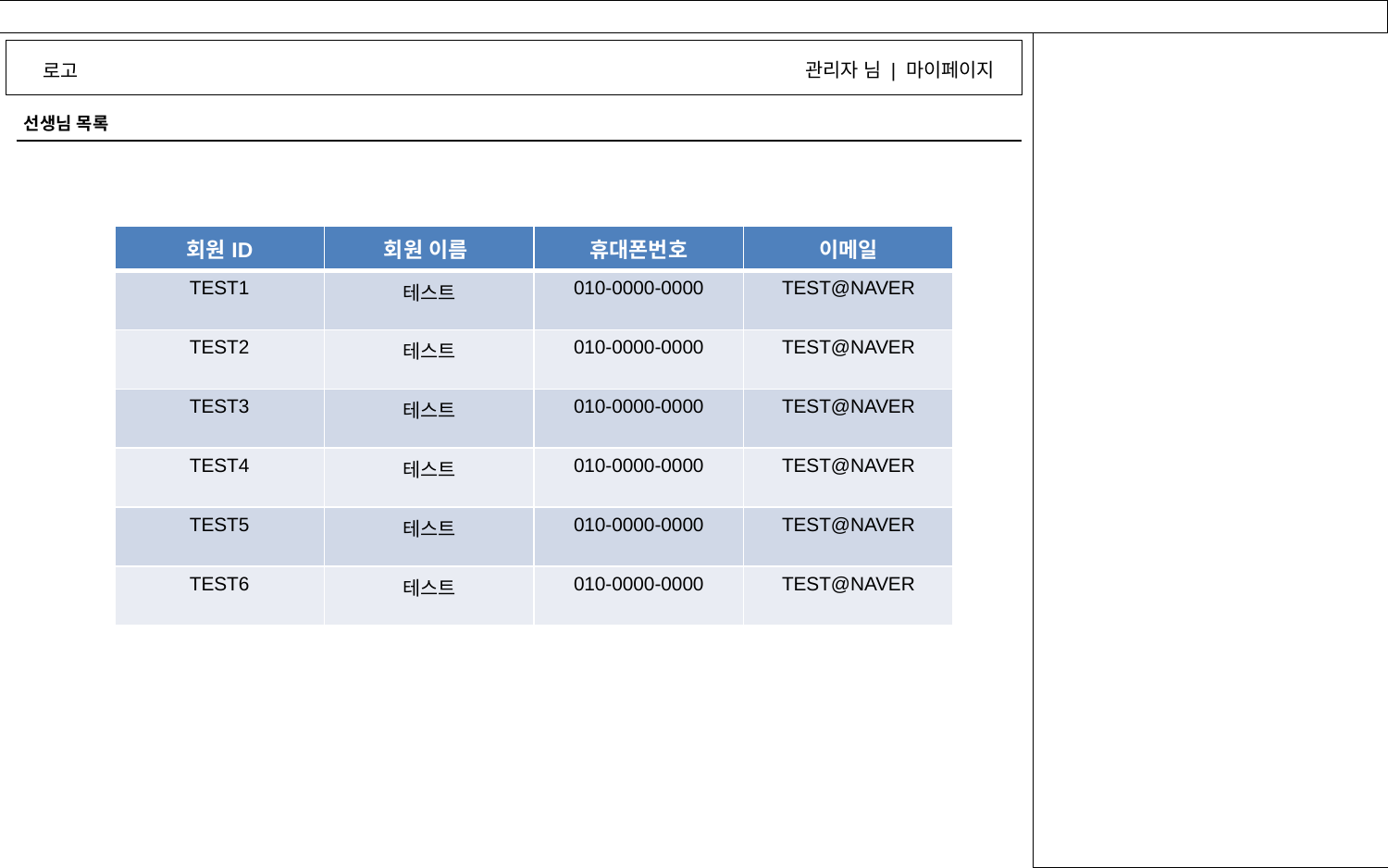

관리자 님 | 마이페이지
로고
선생님 목록
| 회원ID | 회원 이름 | 휴대폰번호 | 이메일 |
| --- | --- | --- | --- |
| TEST1 | 테스트 | 010-0000-0000 | TEST@NAVER |
| TEST2 | 테스트 | 010-0000-0000 | TEST@NAVER |
| TEST3 | 테스트 | 010-0000-0000 | TEST@NAVER |
| TEST4 | 테스트 | 010-0000-0000 | TEST@NAVER |
| TEST5 | 테스트 | 010-0000-0000 | TEST@NAVER |
| TEST6 | 테스트 | 010-0000-0000 | TEST@NAVER |